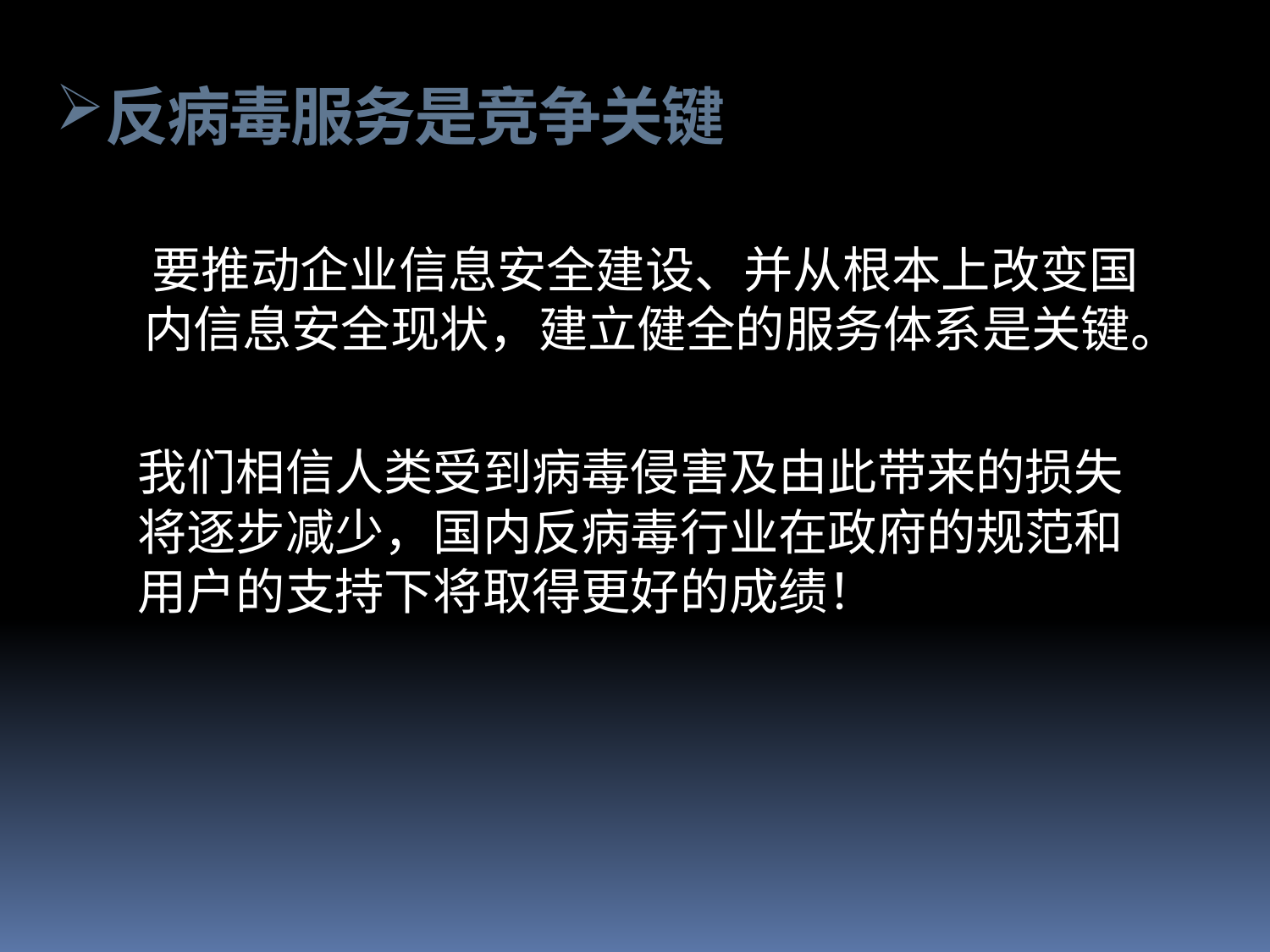

# 反病毒服务是竞争关键
    要推动企业信息安全建设、并从根本上改变国内信息安全现状，建立健全的服务体系是关键。
我们相信人类受到病毒侵害及由此带来的损失将逐步减少，国内反病毒行业在政府的规范和用户的支持下将取得更好的成绩！